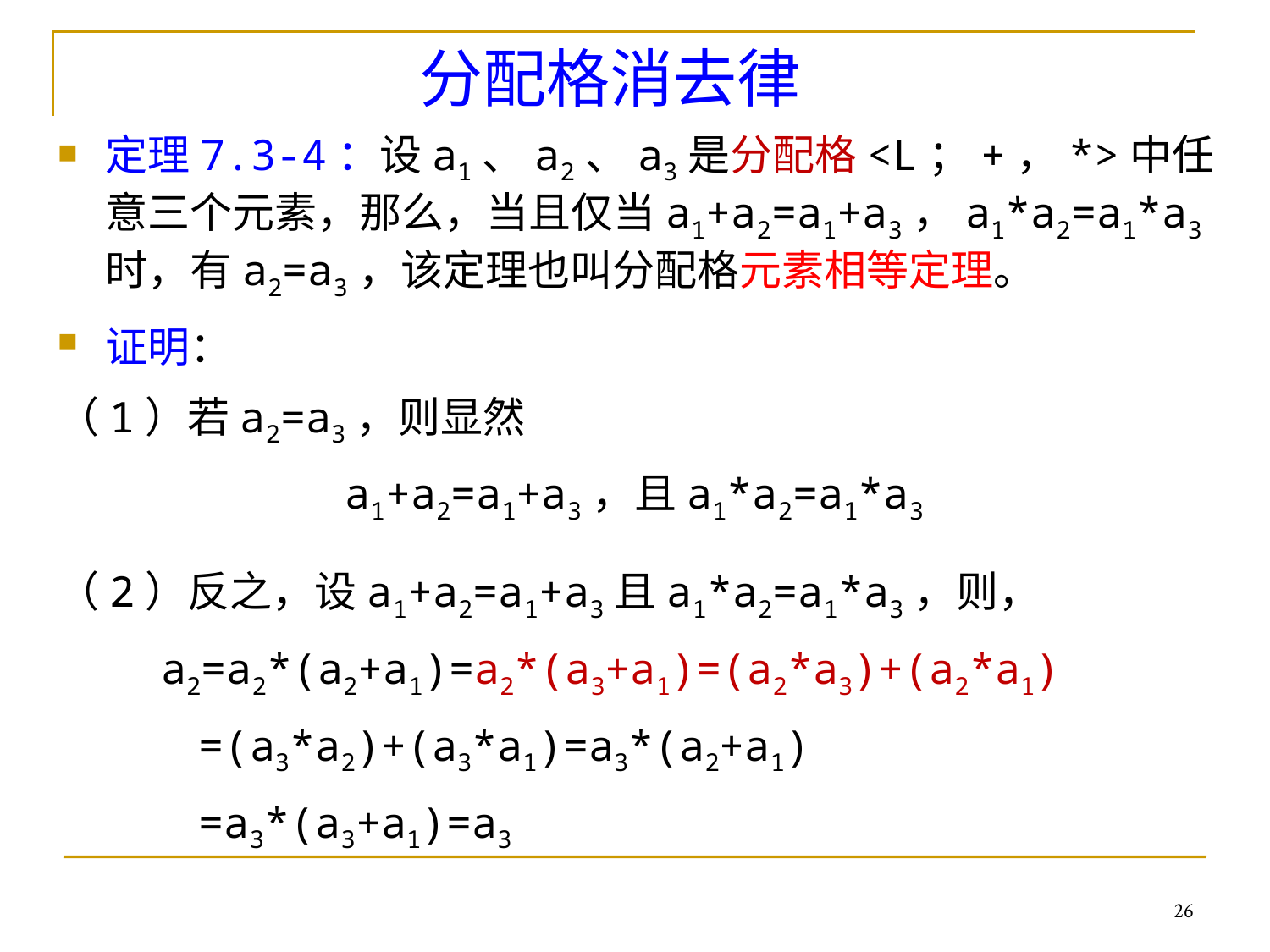

分配格消去律
定理7.3-4：设a1、a2、a3是分配格<L；+，*>中任意三个元素，那么，当且仅当a1+a2=a1+a3，a1*a2=a1*a3时，有a2=a3，该定理也叫分配格元素相等定理。
证明：
（1）若a2=a3，则显然
a1+a2=a1+a3，且a1*a2=a1*a3
（2）反之，设a1+a2=a1+a3且a1*a2=a1*a3，则，
a2=a2*(a2+a1)=a2*(a3+a1)=(a2*a3)+(a2*a1)
=(a3*a2)+(a3*a1)=a3*(a2+a1)
=a3*(a3+a1)=a3
26